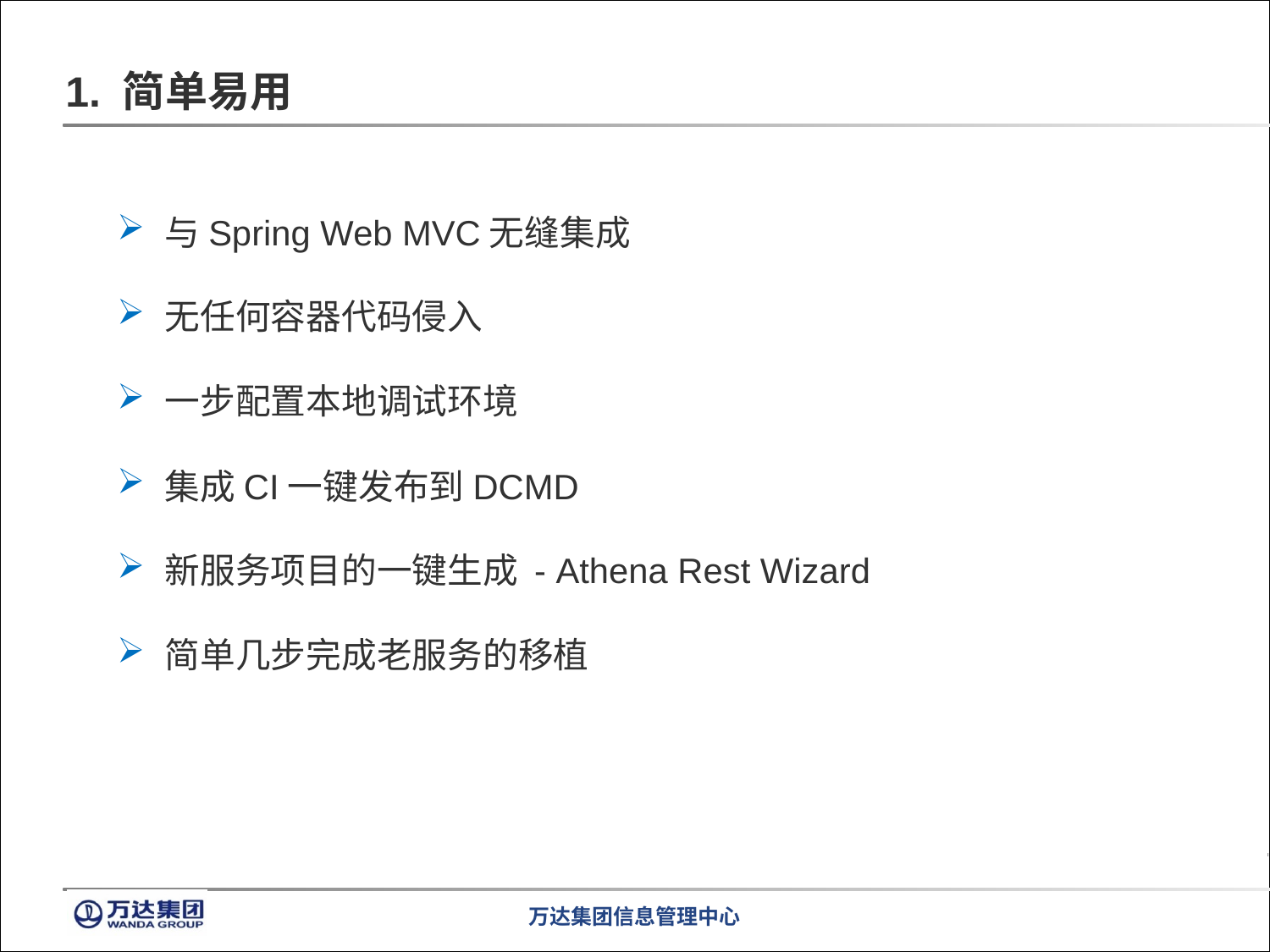

# 1. 简单易用
与Spring Web MVC无缝集成
无任何容器代码侵入
一步配置本地调试环境
集成CI一键发布到DCMD
新服务项目的一键生成 - Athena Rest Wizard
简单几步完成老服务的移植